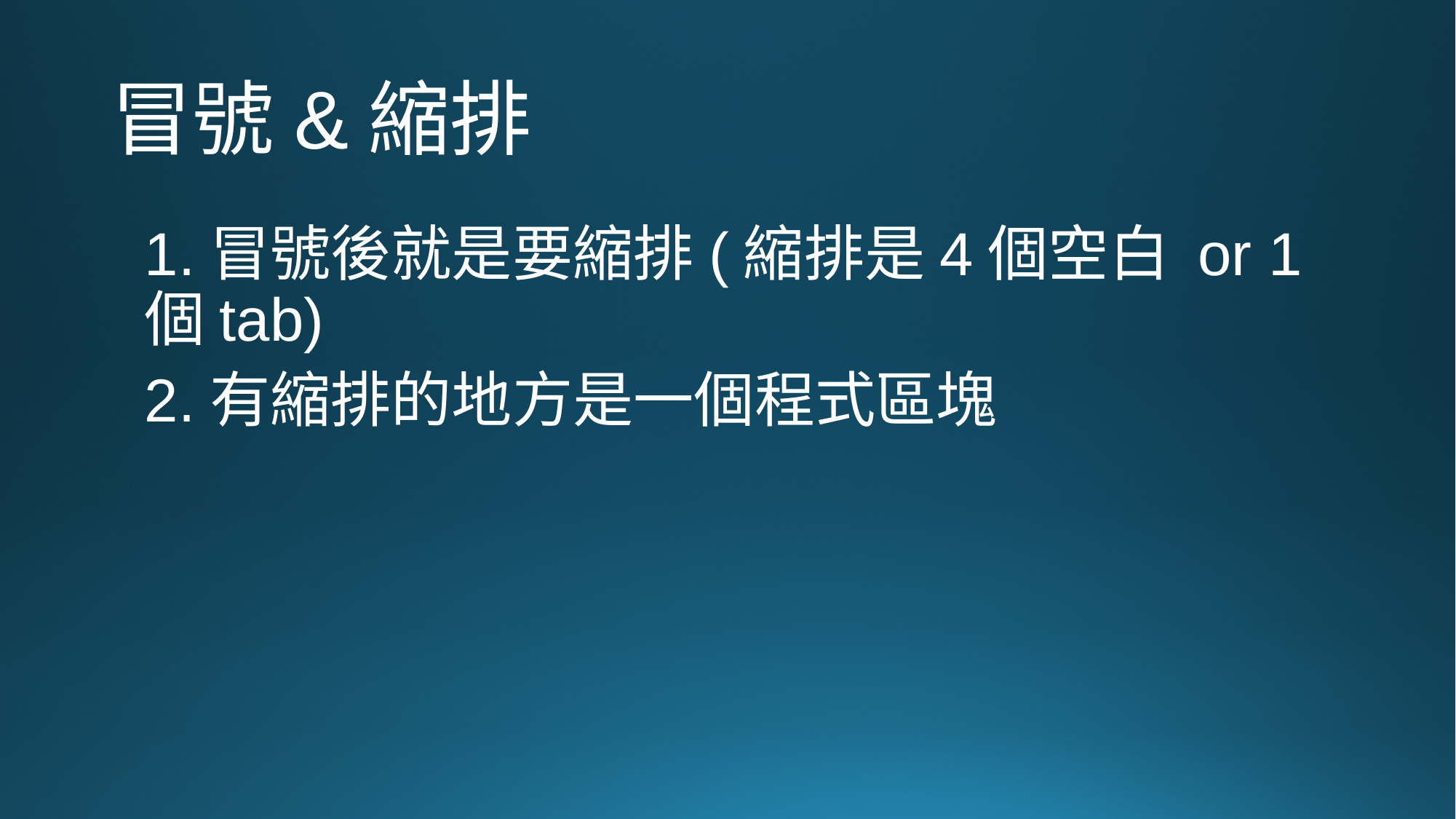

# 冒號&縮排
1.冒號後就是要縮排(縮排是4個空白 or 1個tab)
2.有縮排的地方是一個程式區塊